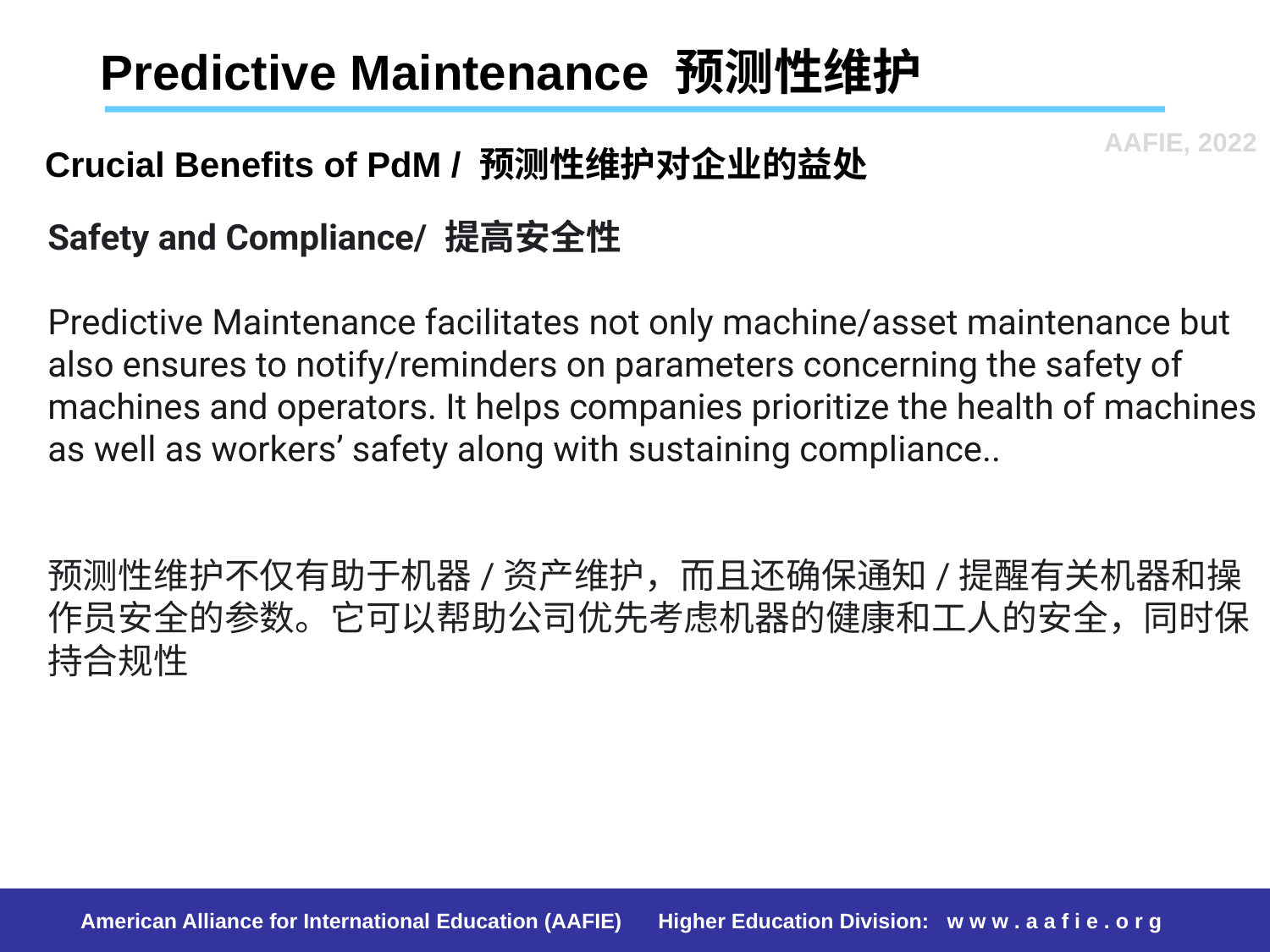

Predictive Maintenance 预测性维护
AAFIE, 2022
Crucial Benefits of PdM / 预测性维护对企业的益处
Safety and Compliance/ 提高安全性

Predictive Maintenance facilitates not only machine/asset maintenance but also ensures to notify/reminders on parameters concerning the safety of machines and operators. It helps companies prioritize the health of machines as well as workers’ safety along with sustaining compliance..

预测性维护不仅有助于机器/资产维护，而且还确保通知/提醒有关机器和操作员安全的参数。它可以帮助公司优先考虑机器的健康和工人的安全，同时保持合规性